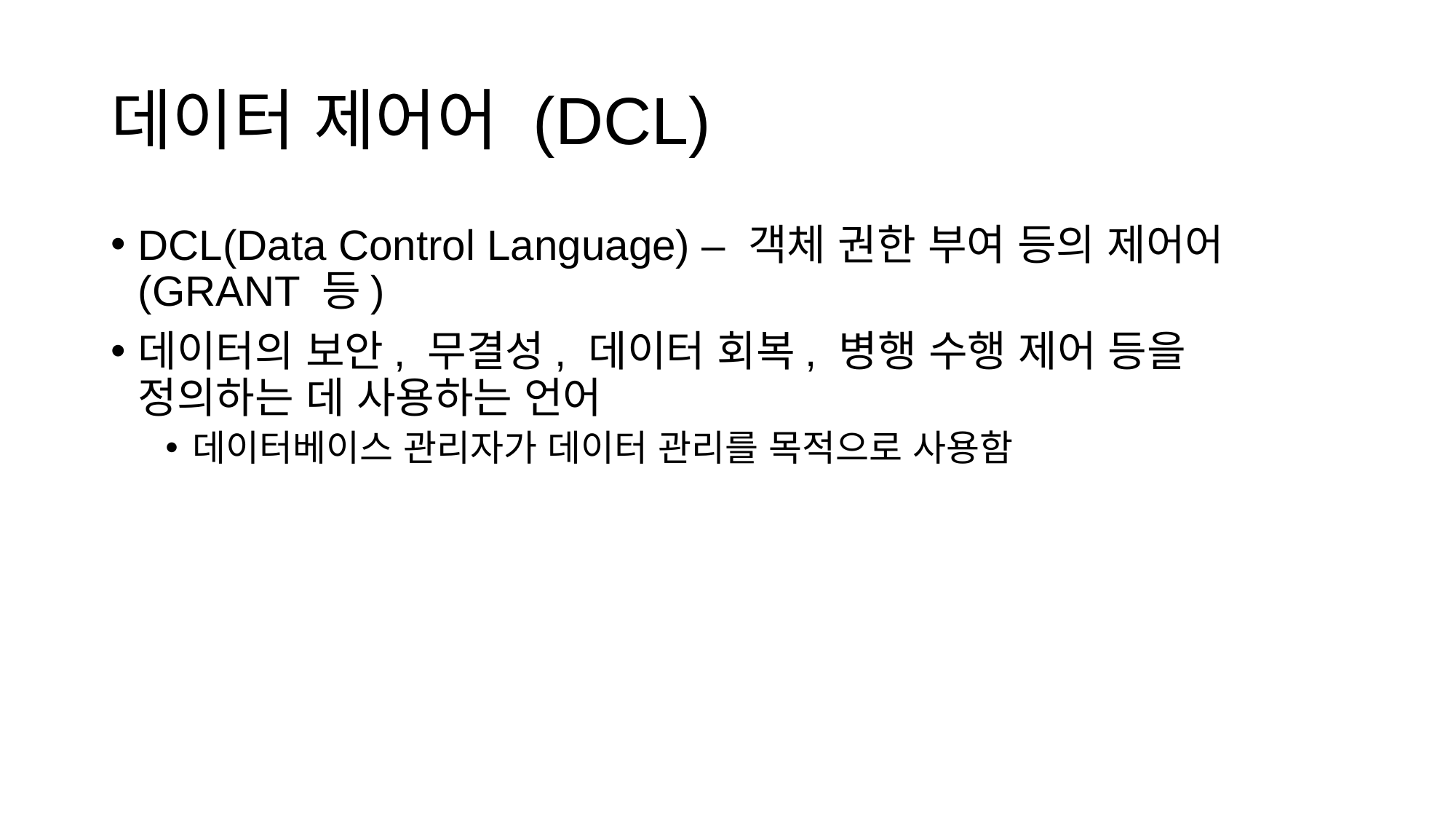

# 데이터 제어어 (DCL)
DCL(Data Control Language) – 객체 권한 부여 등의 제어어 (GRANT 등)
데이터의 보안, 무결성, 데이터 회복, 병행 수행 제어 등을 정의하는 데 사용하는 언어
데이터베이스 관리자가 데이터 관리를 목적으로 사용함